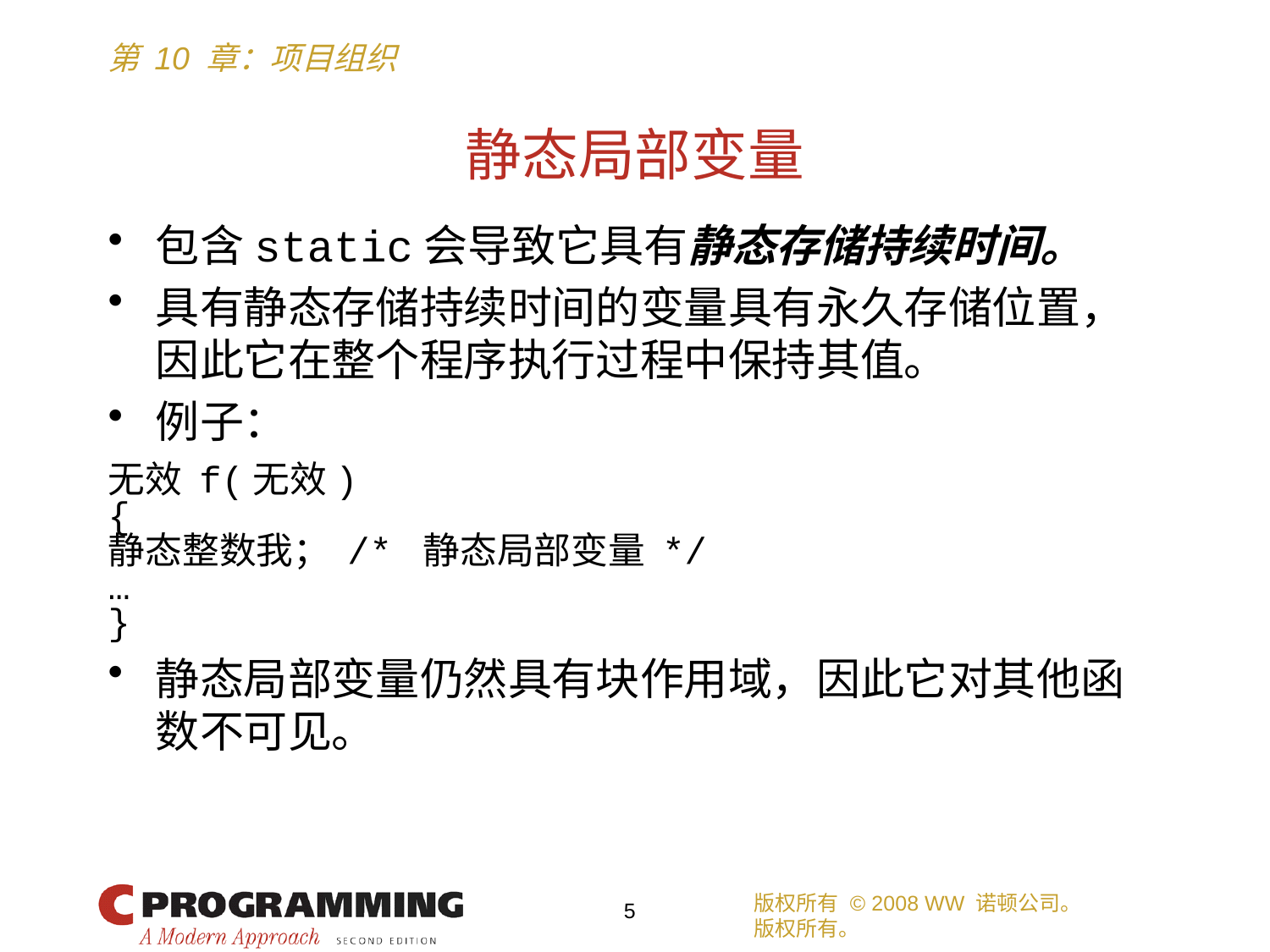

# 静态局部变量
包含static会导致它具有静态存储持续时间。
具有静态存储持续时间的变量具有永久存储位置，因此它在整个程序执行过程中保持其值。
例子：
无效 f(无效)
{
静态整数我； /* 静态局部变量 */
…
}
静态局部变量仍然具有块作用域，因此它对其他函数不可见。

版权所有 © 2008 WW 诺顿公司。
版权所有。
5